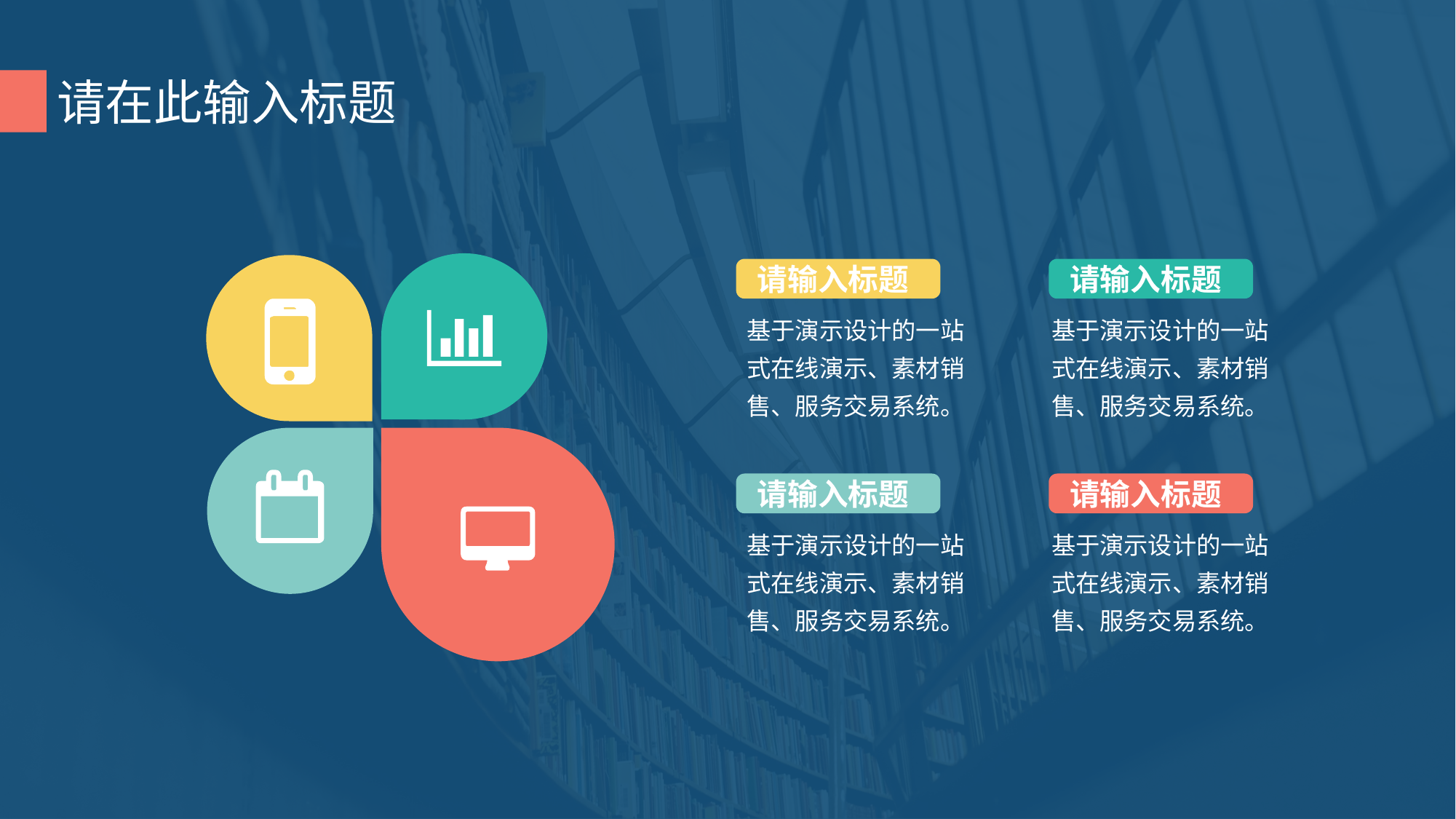

请在此输入标题

请输入标题

基于演示设计的一站式在线演示、素材销售、服务交易系统。
请输入标题

基于演示设计的一站式在线演示、素材销售、服务交易系统。

请输入标题

基于演示设计的一站式在线演示、素材销售、服务交易系统。
请输入标题

基于演示设计的一站式在线演示、素材销售、服务交易系统。